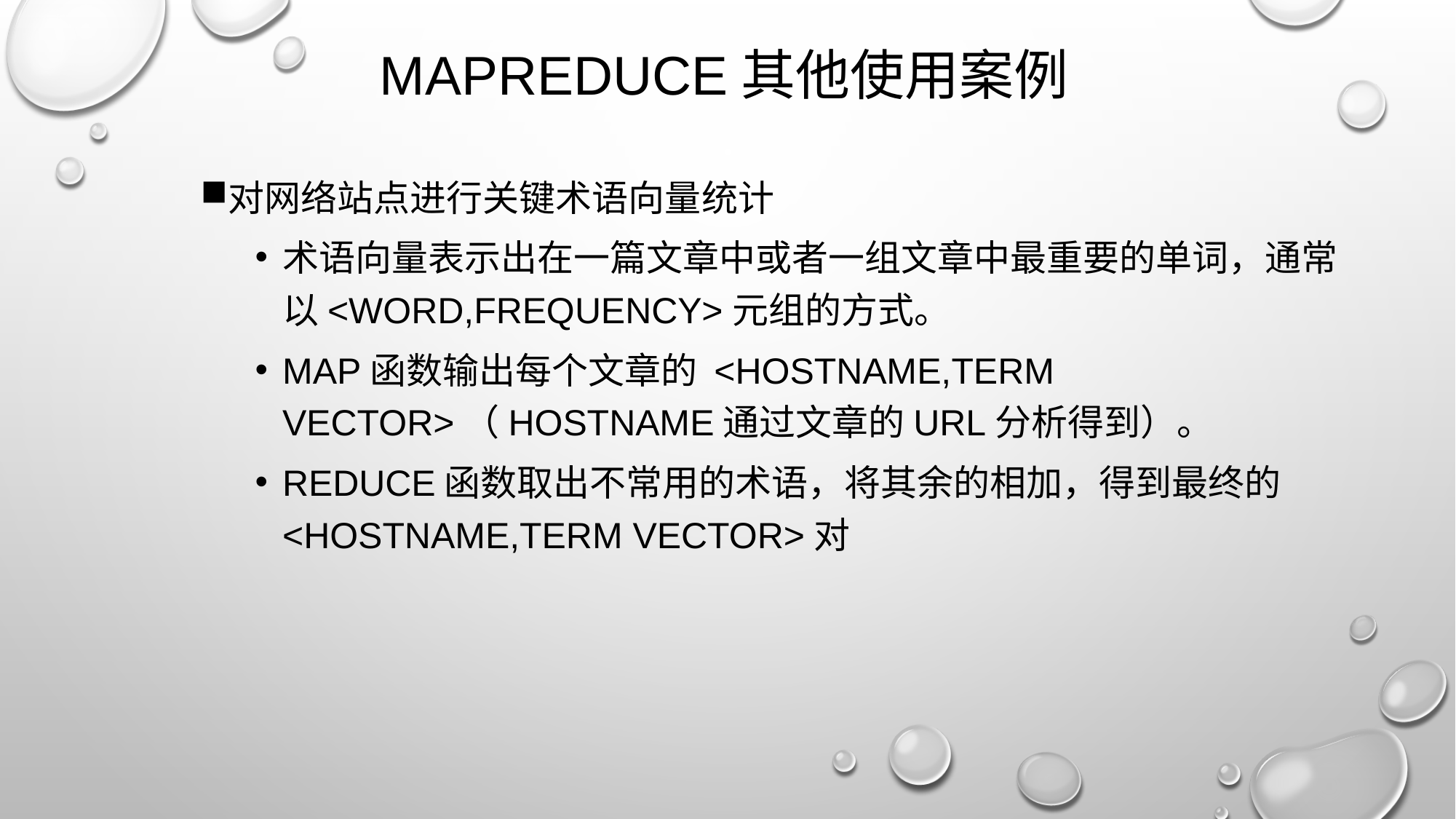

# Mapreduce其他使用案例
对网络站点进行关键术语向量统计
术语向量表示出在一篇文章中或者一组文章中最重要的单词，通常以<word,frequency>元组的方式。
map函数输出每个文章的 <hostname,term vector>（hostname通过文章的URL分析得到）。
reduce函数取出不常用的术语，将其余的相加，得到最终的<hostname,term vector>对